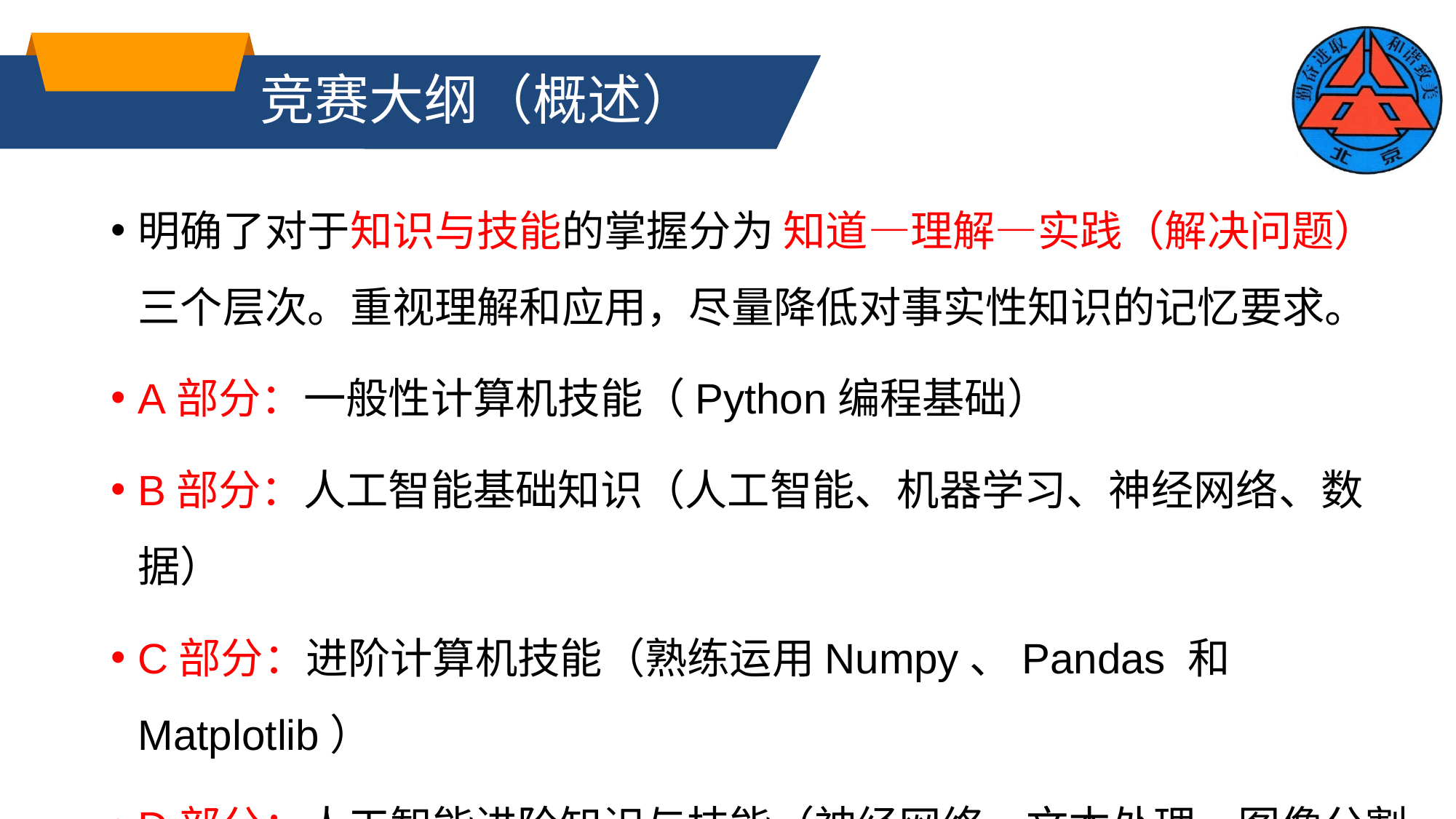

# 竞赛大纲（概述）
明确了对于知识与技能的掌握分为 知道—理解—实践（解决问题） 三个层次。重视理解和应用，尽量降低对事实性知识的记忆要求。
A部分：一般性计算机技能（Python编程基础）
B部分：人工智能基础知识（人工智能、机器学习、神经网络、数据）
C部分：进阶计算机技能（熟练运用Numpy、Pandas 和 Matplotlib）
D部分：人工智能进阶知识与技能（神经网络、文本处理、图像分割、语音信号处理、大语言模型）